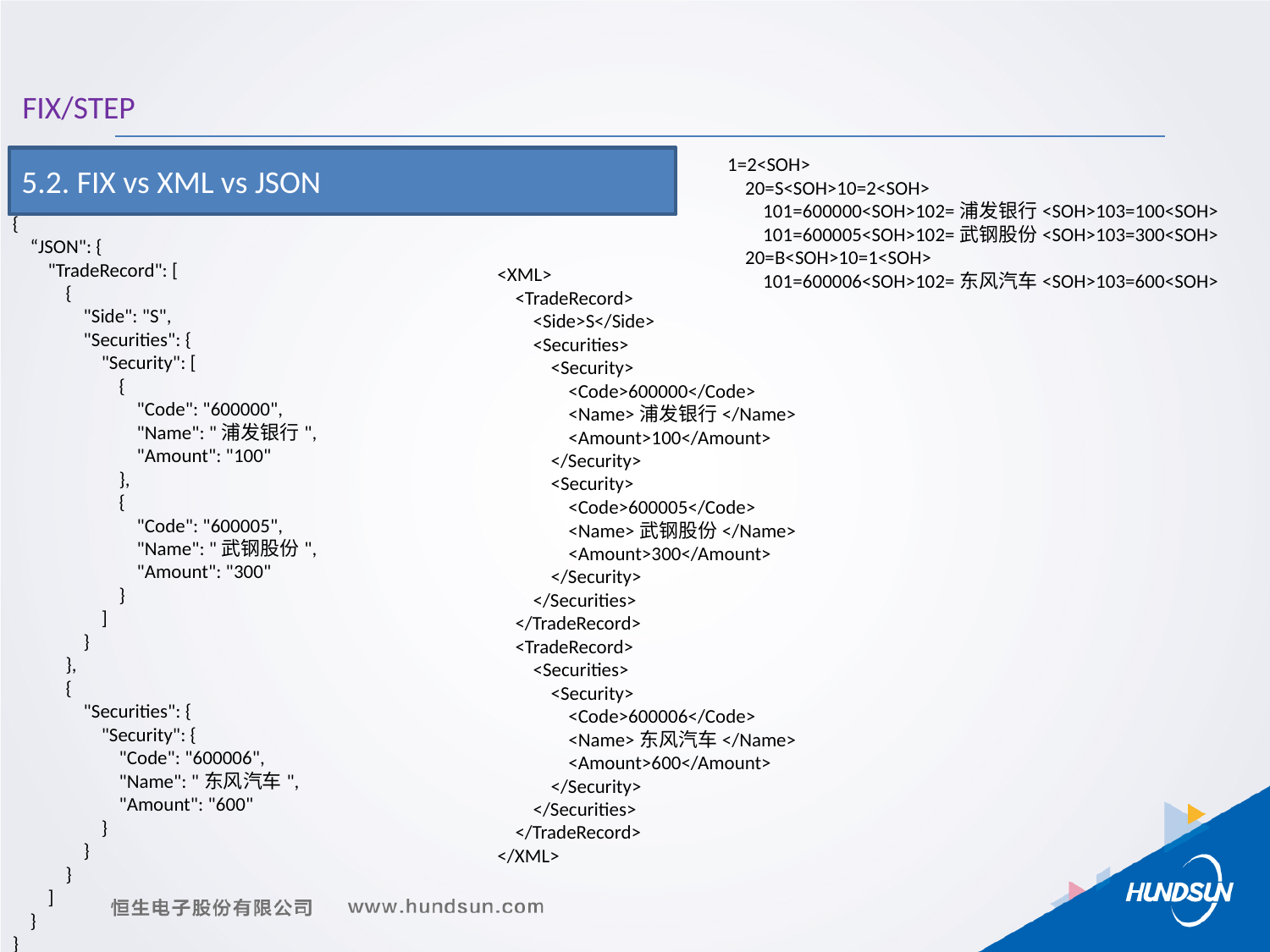

FIX/STEP
1=2<SOH>
    20=S<SOH>10=2<SOH>
        101=600000<SOH>102=浦发银行<SOH>103=100<SOH>
        101=600005<SOH>102=武钢股份<SOH>103=300<SOH>
    20=B<SOH>10=1<SOH>
        101=600006<SOH>102=东风汽车<SOH>103=600<SOH>

5.2. FIX vs XML vs JSON
{
    “JSON": {
        "TradeRecord": [
            {
                "Side": "S",
                "Securities": {
                    "Security": [
                        {
                            "Code": "600000",
                            "Name": "浦发银行",
                            "Amount": "100"
                        },
                        {
                            "Code": "600005",
                            "Name": "武钢股份",
                            "Amount": "300"
                        }
                    ]
                }
            },
            {
                "Securities": {
                    "Security": {
                        "Code": "600006",
                        "Name": "东风汽车",
                        "Amount": "600"
                    }
                }
            }
        ]
    }
}
<XML>
    <TradeRecord>
        <Side>S</Side>
        <Securities>
            <Security>
                <Code>600000</Code>
                <Name>浦发银行</Name>
                <Amount>100</Amount>
            </Security>
            <Security>
                <Code>600005</Code>
                <Name>武钢股份</Name>
                <Amount>300</Amount>
            </Security>
        </Securities>
    </TradeRecord>
    <TradeRecord>
        <Securities>
            <Security>
                <Code>600006</Code>
                <Name>东风汽车</Name>
                <Amount>600</Amount>
            </Security>
        </Securities>
    </TradeRecord>
</XML>